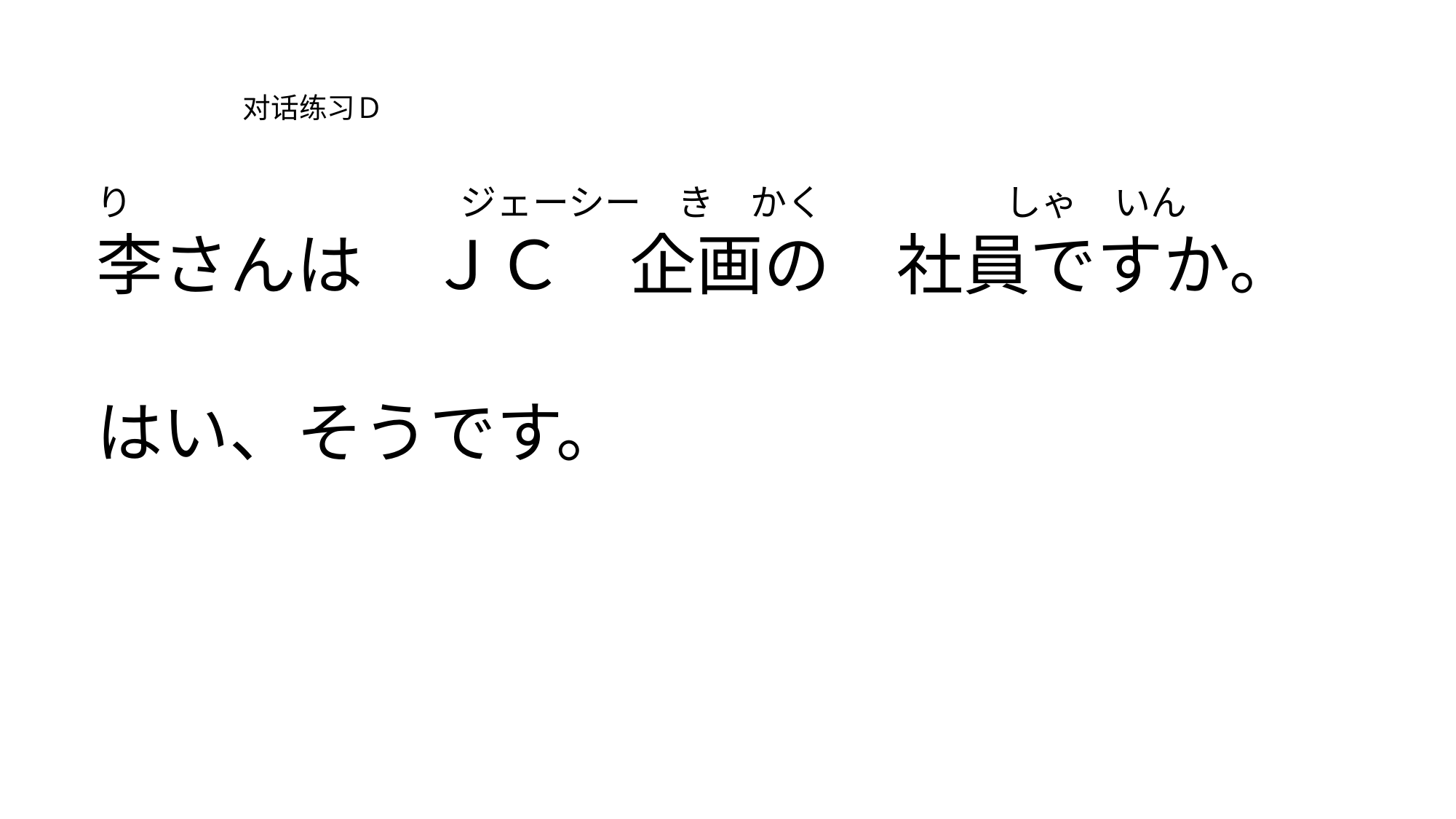

# 对话练习Ｄ
り　　　　　　　　　ジェーシー　き　かく　　　　　しゃ　いん
李さんは　ＪＣ　企画の　社員ですか。

はい、そうです。